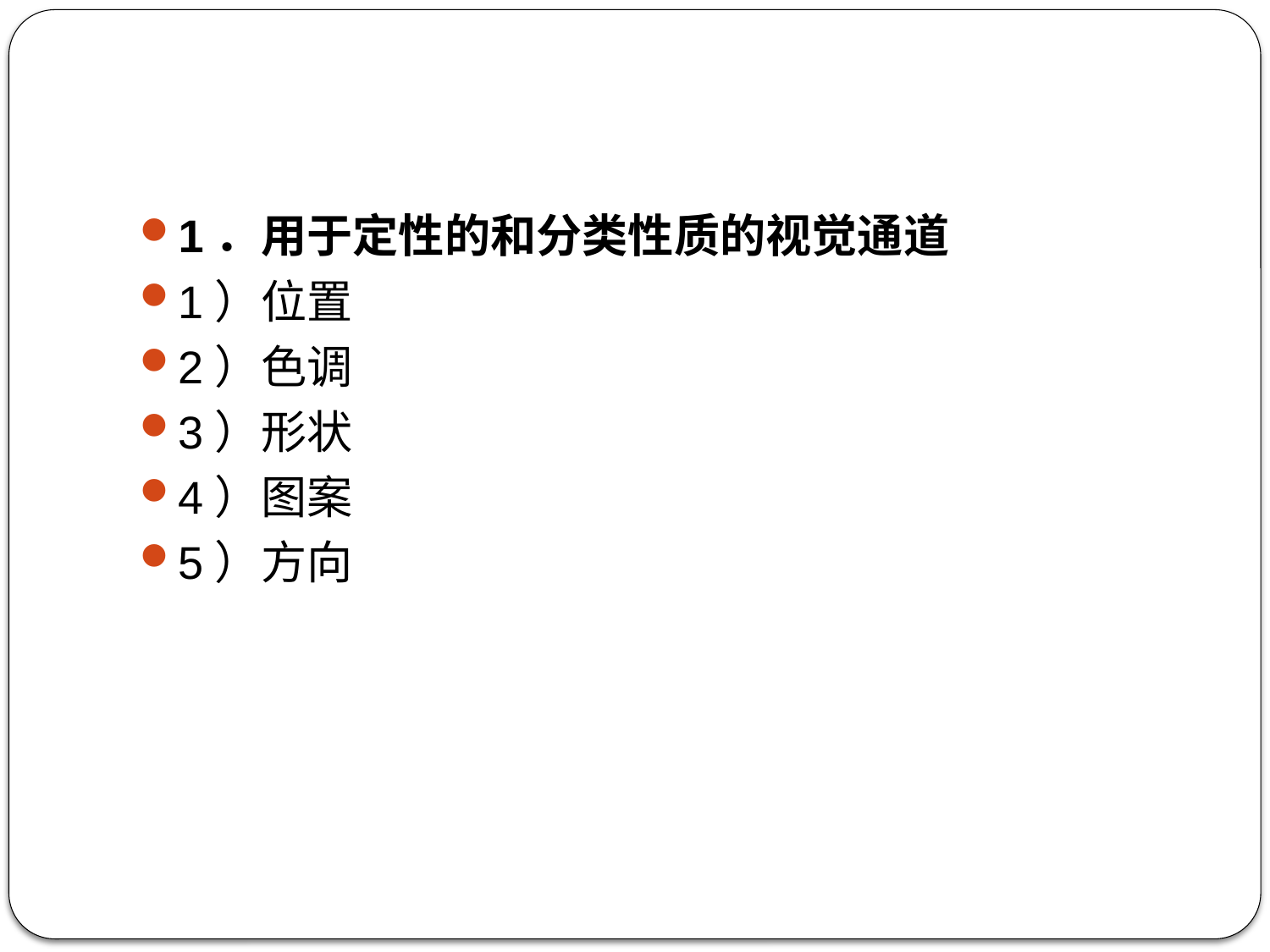

#
1．用于定性的和分类性质的视觉通道
1）位置
2）色调
3）形状
4）图案
5）方向